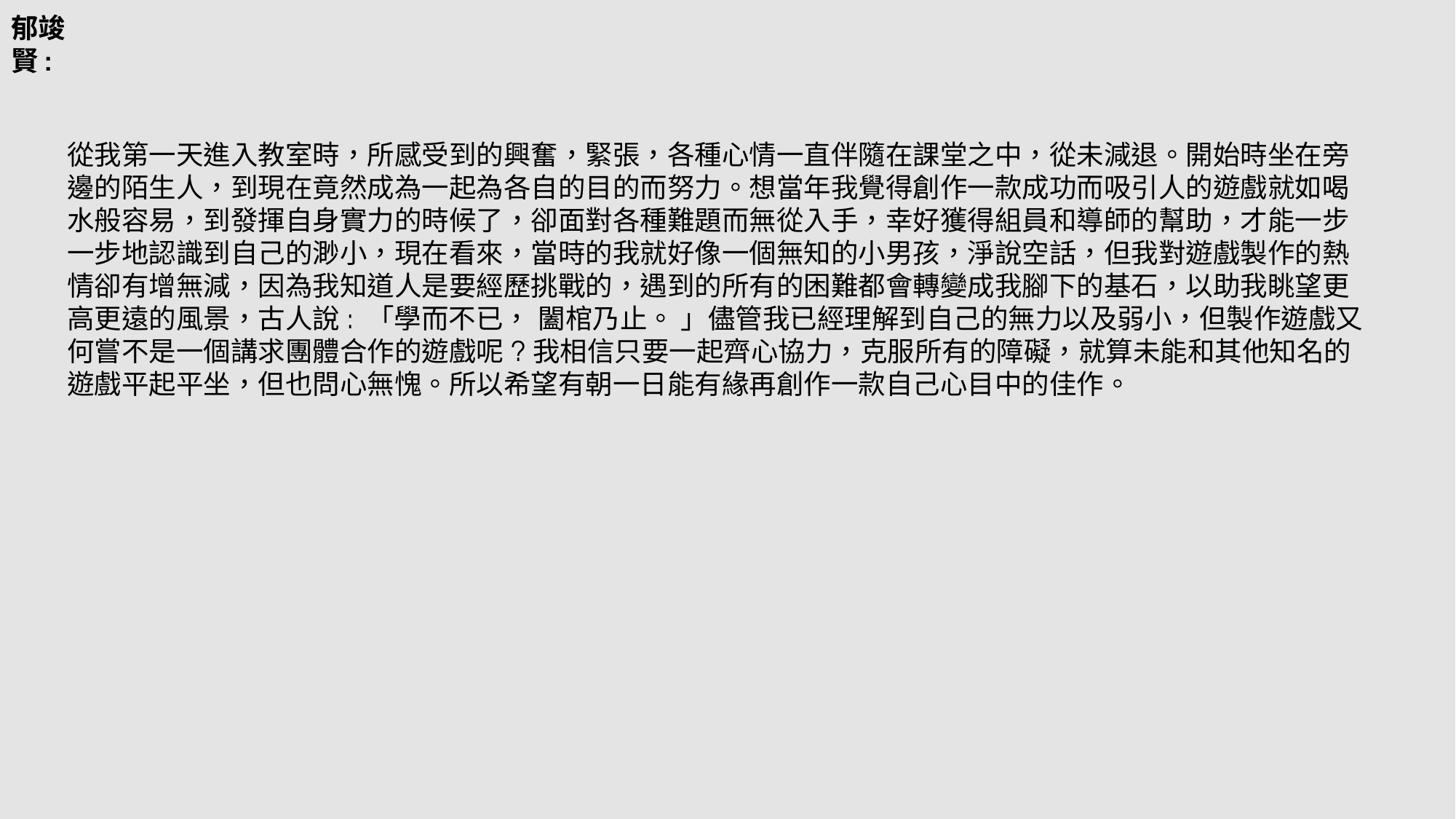

郁竣賢:
從我第一天進入教室時，所感受到的興奮，緊張，各種心情一直伴隨在課堂之中，從未減退。開始時坐在旁邊的陌生人，到現在竟然成為一起為各自的目的而努力。想當年我覺得創作一款成功而吸引人的遊戲就如喝水般容易，到發揮自身實力的時候了，卻面對各種難題而無從入手，幸好獲得組員和導師的幫助，才能一步一步地認識到自己的渺小，現在看來，當時的我就好像一個無知的小男孩，淨說空話，但我對遊戲製作的熱情卻有增無減，因為我知道人是要經歷挑戰的，遇到的所有的困難都會轉變成我腳下的基石，以助我眺望更高更遠的風景，古人說: 「學而不已， 闔棺乃止。 」儘管我已經理解到自己的無力以及弱小，但製作遊戲又何嘗不是一個講求團體合作的遊戲呢?我相信只要一起齊心協力，克服所有的障礙，就算未能和其他知名的遊戲平起平坐，但也問心無愧。所以希望有朝一日能有緣再創作一款自己心目中的佳作。